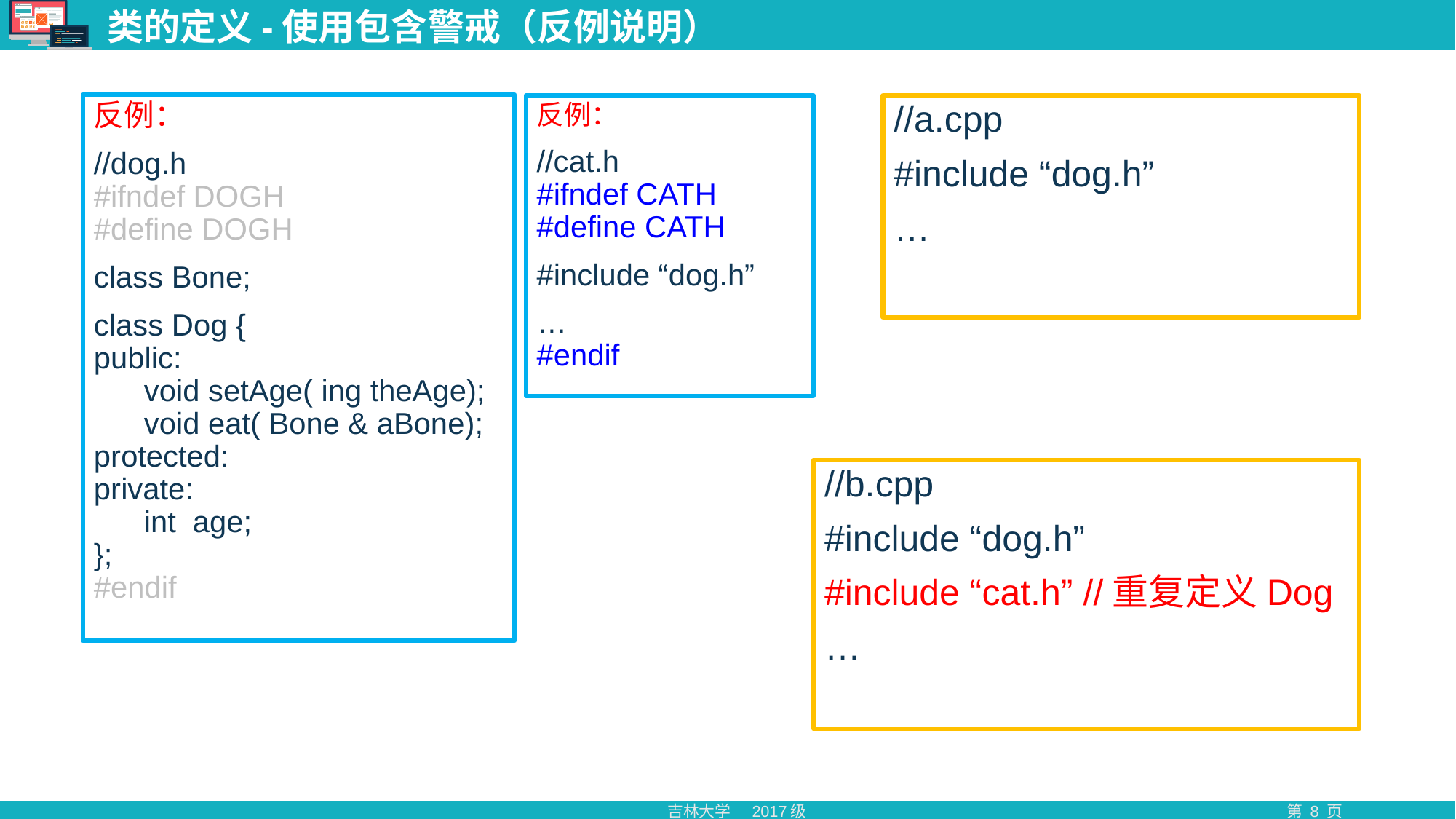

# 类的定义-使用包含警戒（反例说明）
反例：
//dog.h
#ifndef DOGH
#define DOGH
class Bone;
class Dog {
public:
      void setAge( ing theAge);
      void eat( Bone & aBone);
protected:
private:
      int  age;
};
#endif

反例：
//cat.h
#ifndef CATH
#define CATH
#include “dog.h”
…
#endif

//a.cpp
#include “dog.h”
…
//b.cpp
#include “dog.h”
#include “cat.h” //重复定义Dog
…